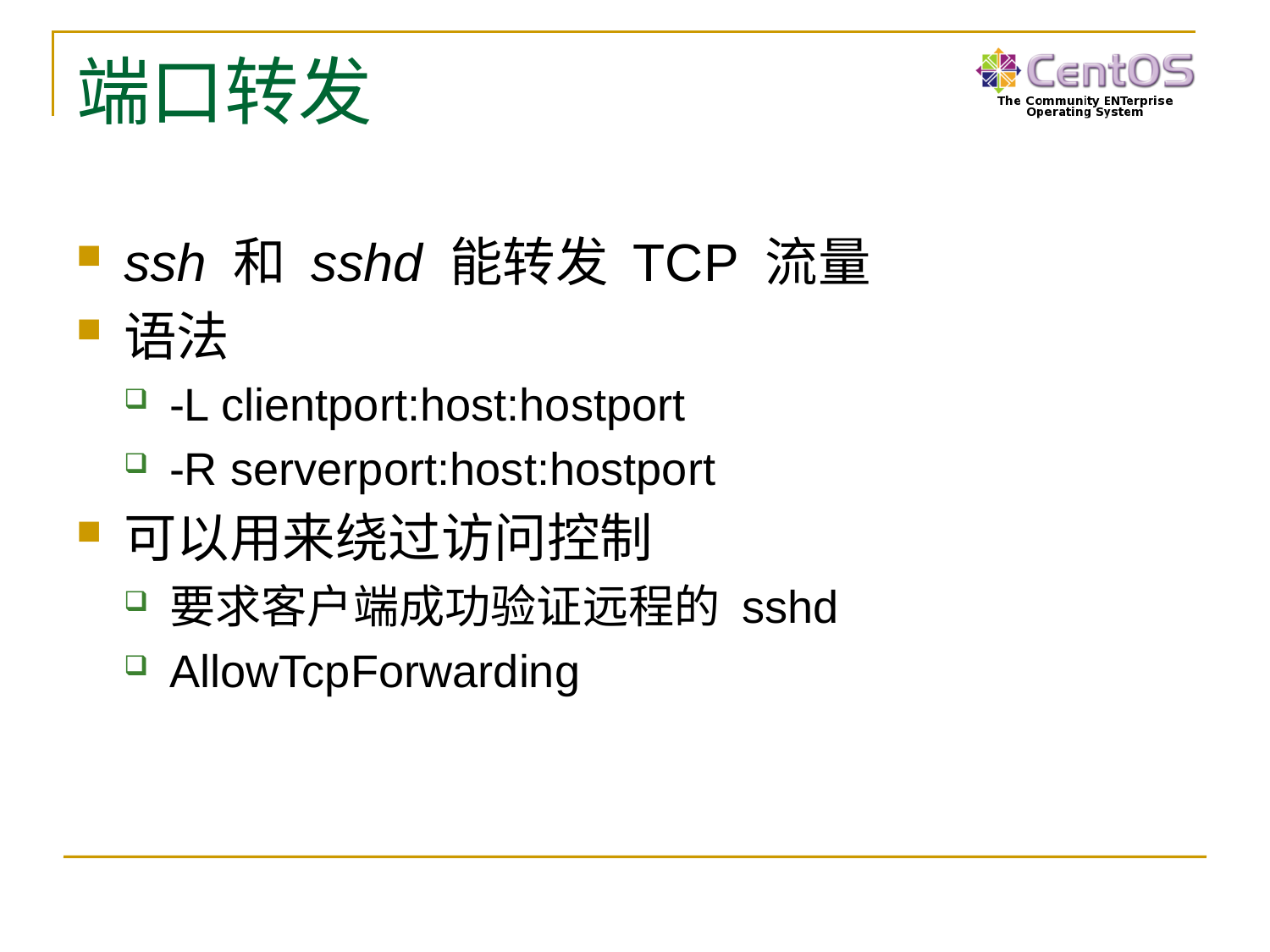

# 端口转发
ssh 和 sshd 能转发 TCP 流量
语法
-L clientport:host:hostport
-R serverport:host:hostport
可以用来绕过访问控制
要求客户端成功验证远程的 sshd
AllowTcpForwarding